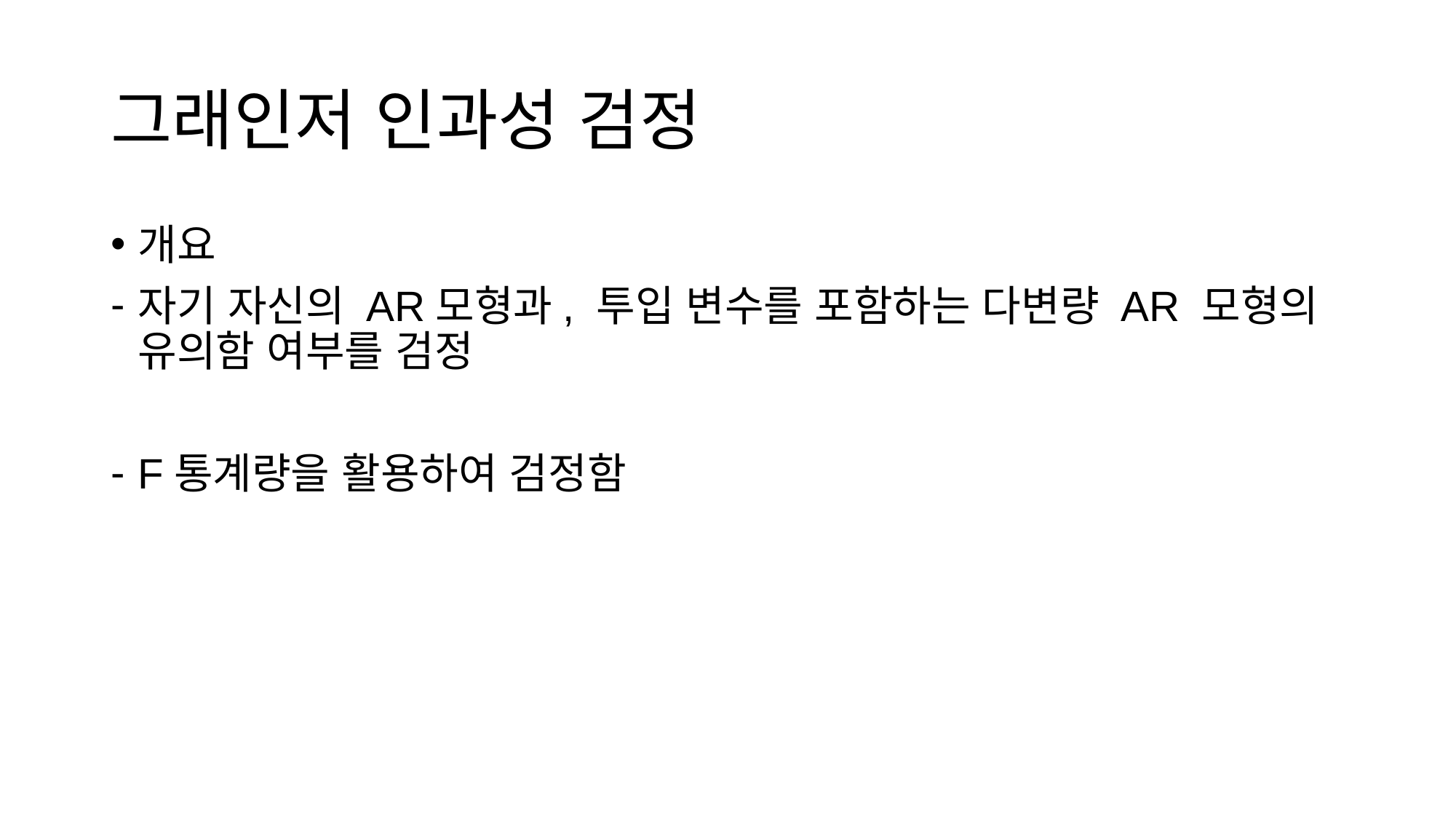

# 그래인저 인과성 검정
개요
자기 자신의 AR모형과, 투입 변수를 포함하는 다변량 AR 모형의 유의함 여부를 검정

F통계량을 활용하여 검정함